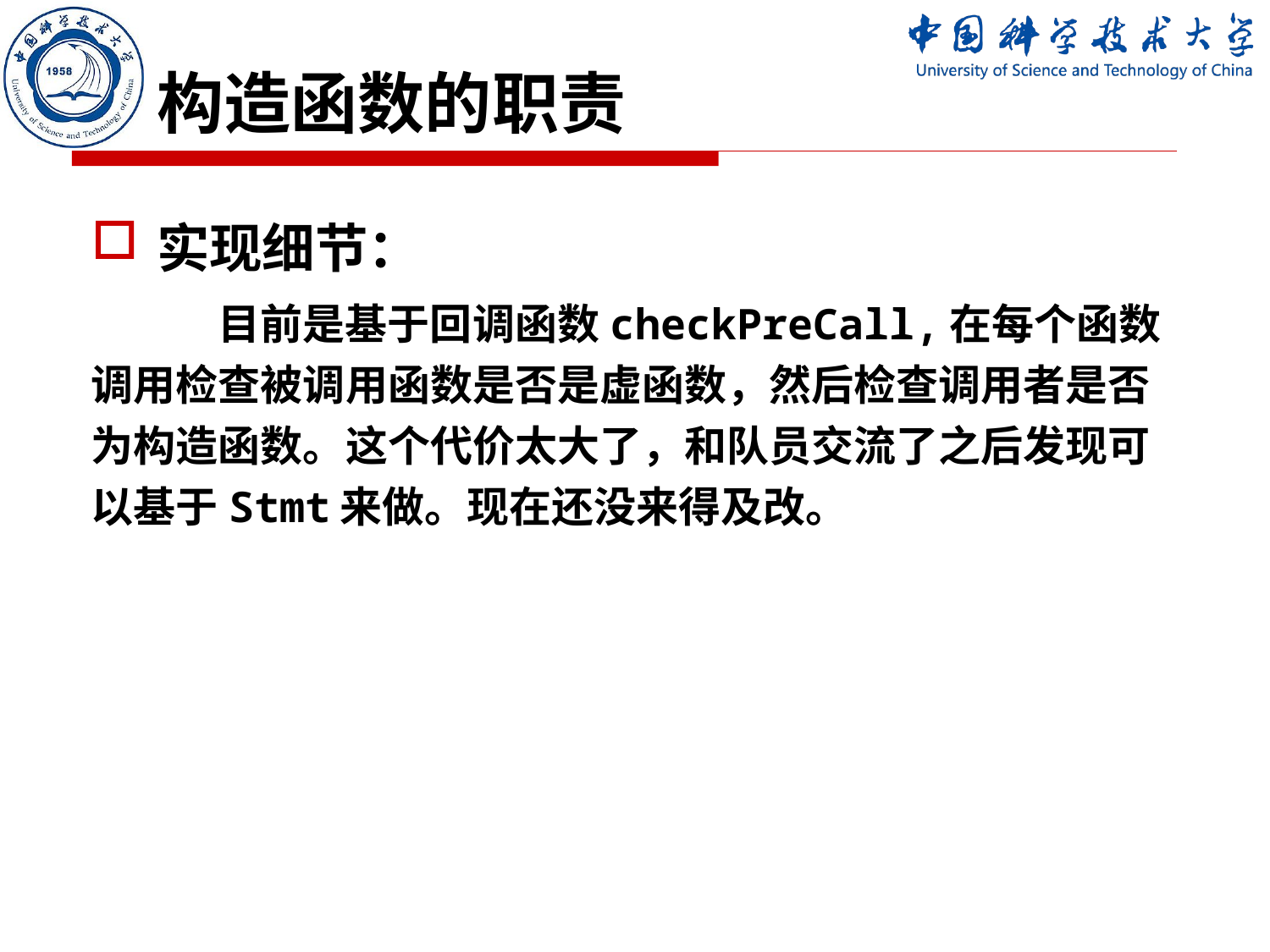

# 构造函数的职责
实现细节：
	目前是基于回调函数checkPreCall,在每个函数调用检查被调用函数是否是虚函数，然后检查调用者是否为构造函数。这个代价太大了，和队员交流了之后发现可以基于Stmt来做。现在还没来得及改。

12